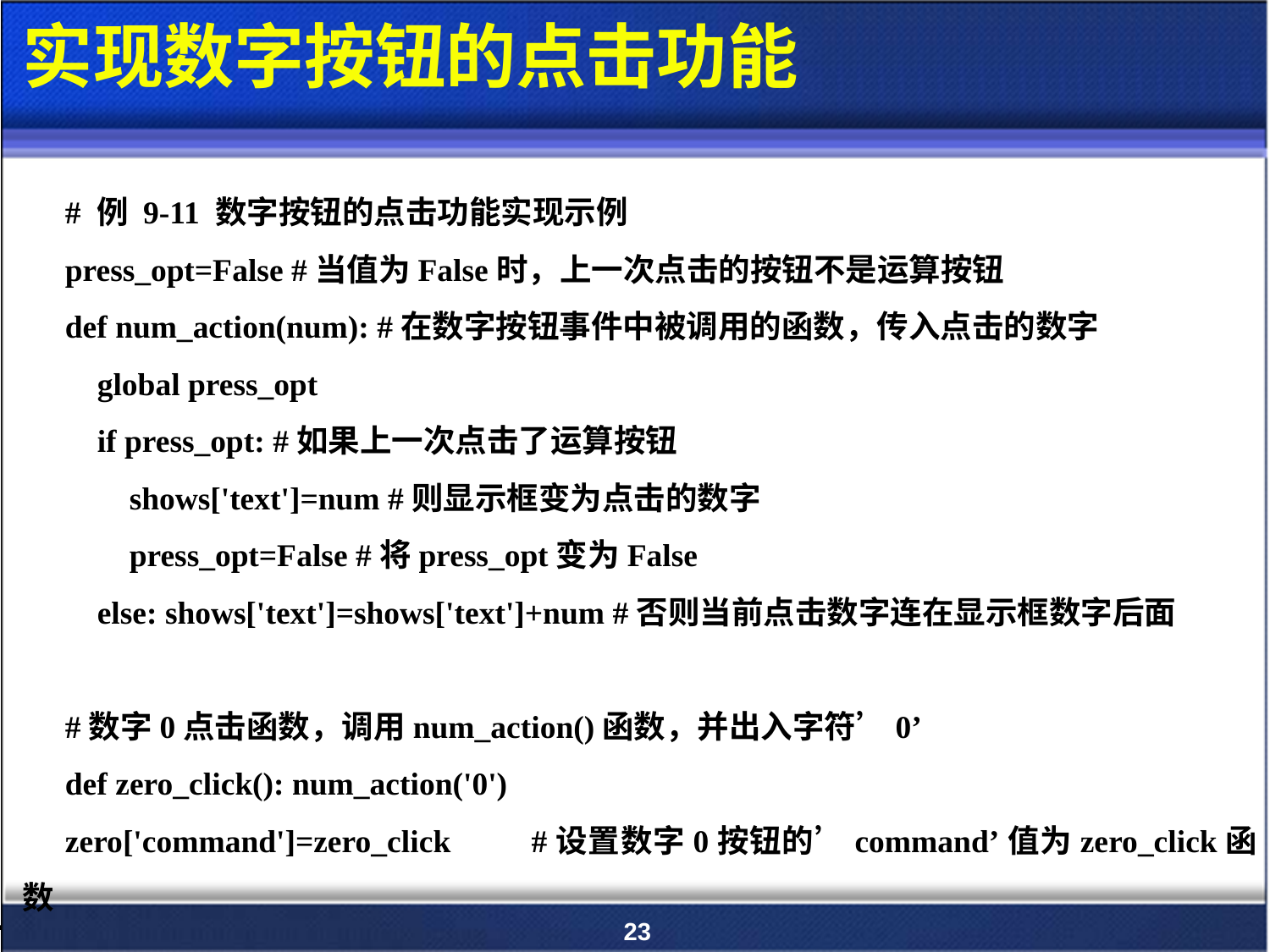

# 实现数字按钮的点击功能
# 例 9‑11 数字按钮的点击功能实现示例
press_opt=False #当值为False时，上一次点击的按钮不是运算按钮
def num_action(num): #在数字按钮事件中被调用的函数，传入点击的数字
    global press_opt
    if press_opt: #如果上一次点击了运算按钮
        shows['text']=num #则显示框变为点击的数字
        press_opt=False #将press_opt变为False
    else: shows['text']=shows['text']+num #否则当前点击数字连在显示框数字后面

#数字0点击函数，调用num_action()函数，并出入字符’0’
def zero_click(): num_action('0')
zero['command']=zero_click 	#设置数字0按钮的’command’值为zero_click函数
……
23